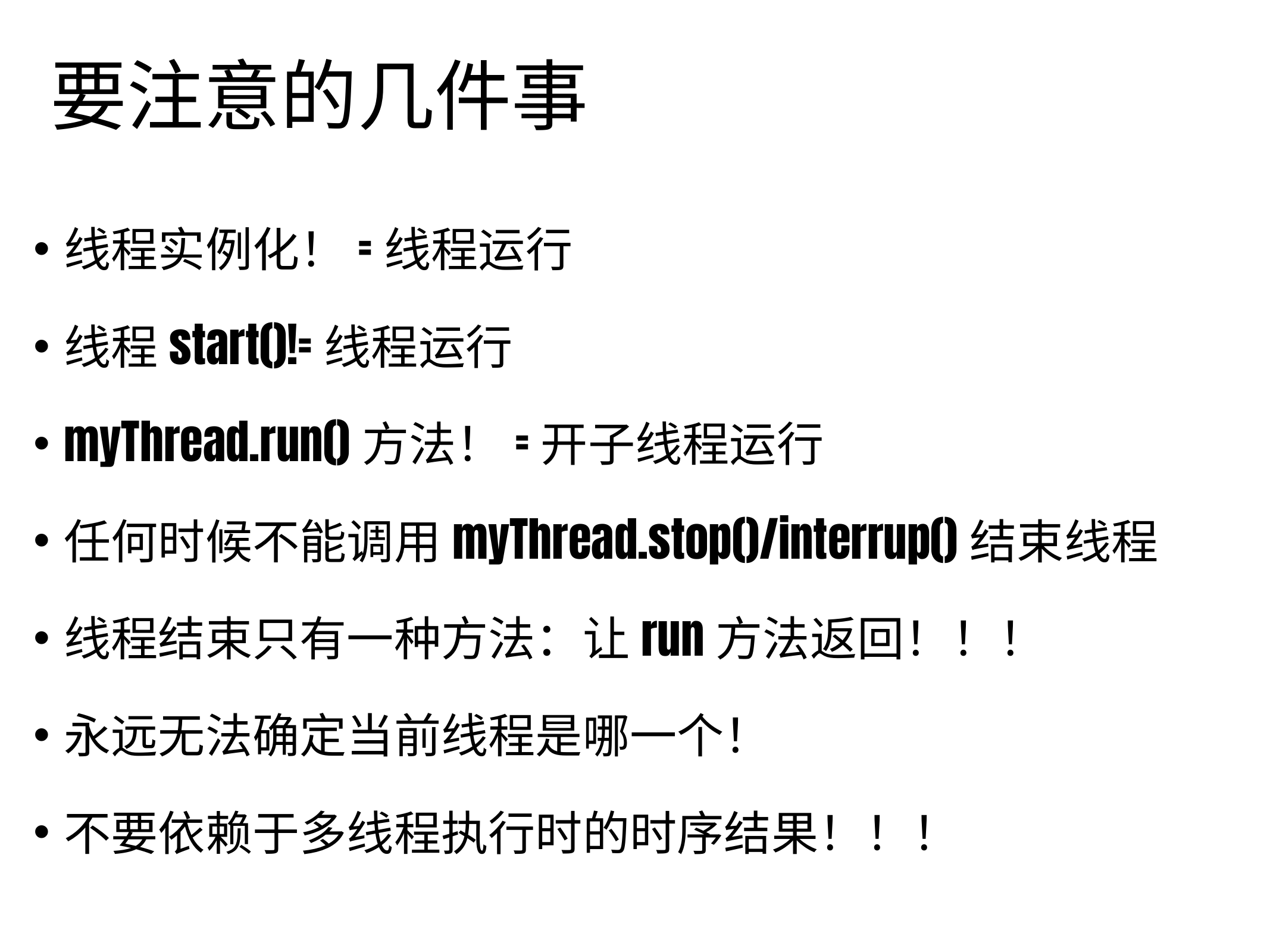

# 要注意的几件事
线程实例化！=线程运行
线程start()!=线程运行
myThread.run()方法！=开子线程运行
任何时候不能调用myThread.stop()/interrup()结束线程
线程结束只有一种方法：让run方法返回！！！
永远无法确定当前线程是哪一个！
不要依赖于多线程执行时的时序结果！！！
7